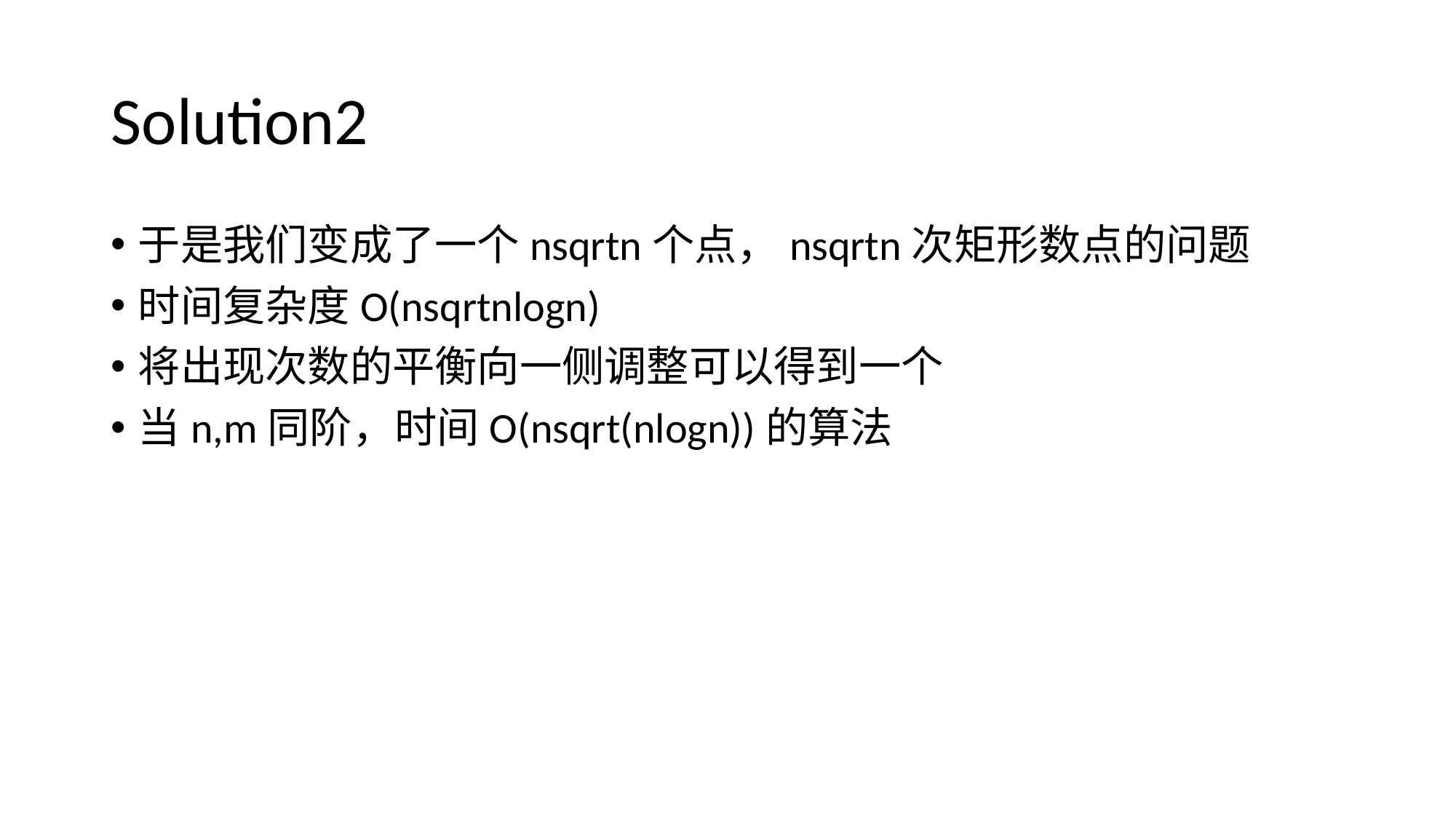

# Solution2
于是我们变成了一个nsqrtn个点，nsqrtn次矩形数点的问题
时间复杂度O(nsqrtnlogn)
将出现次数的平衡向一侧调整可以得到一个
当n,m同阶，时间O(nsqrt(nlogn))的算法